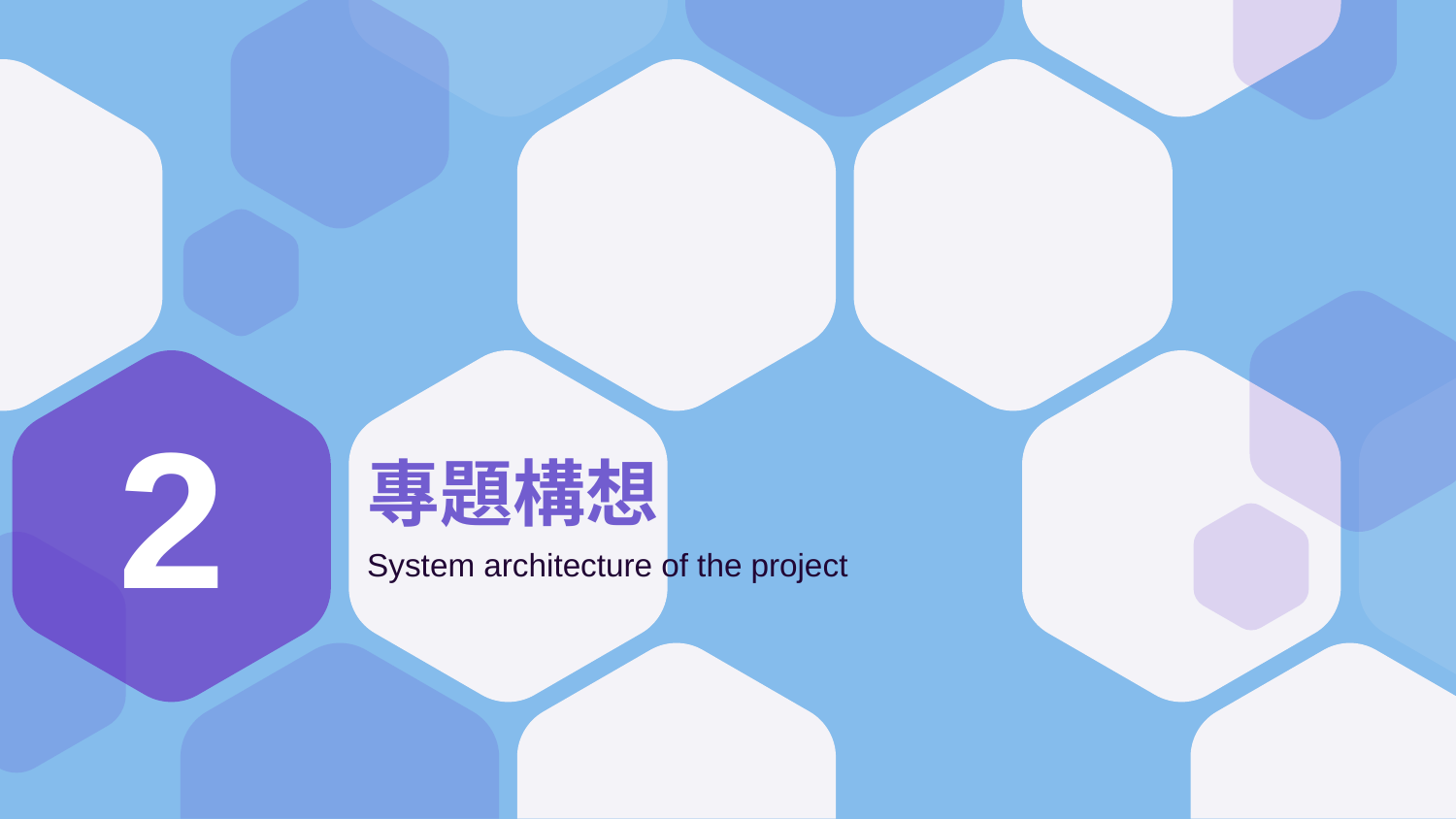

2
# 專題構想
System architecture of the project